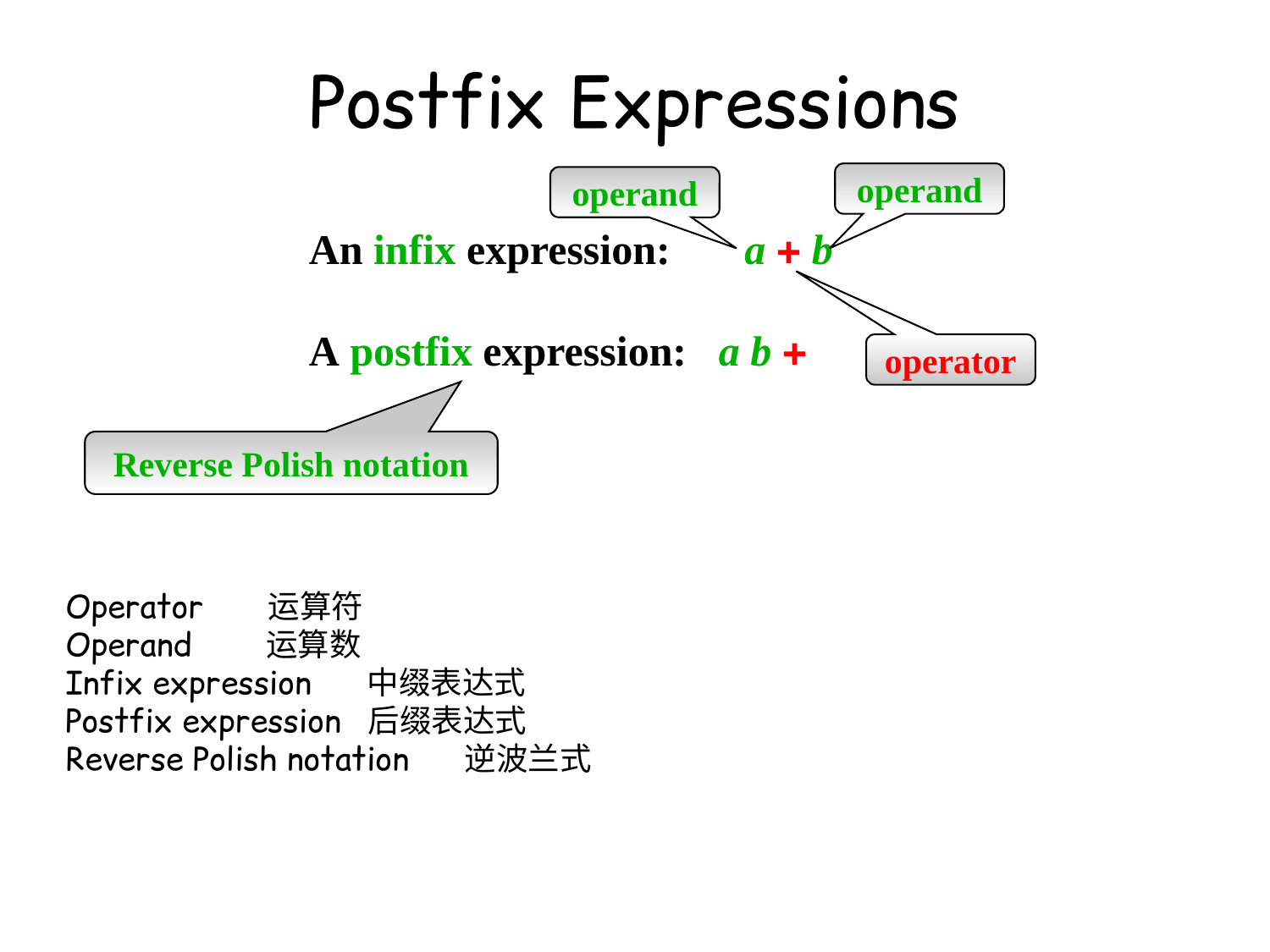

Postfix Expressions
operand
operand
                       An infix expression:       a + b

                       A postfix expression:   a b +
operator
Reverse Polish notation
Operator      运算符
Operand       运算数
Infix expression     中缀表达式
Postfix expression  后缀表达式
Reverse Polish notation     逆波兰式